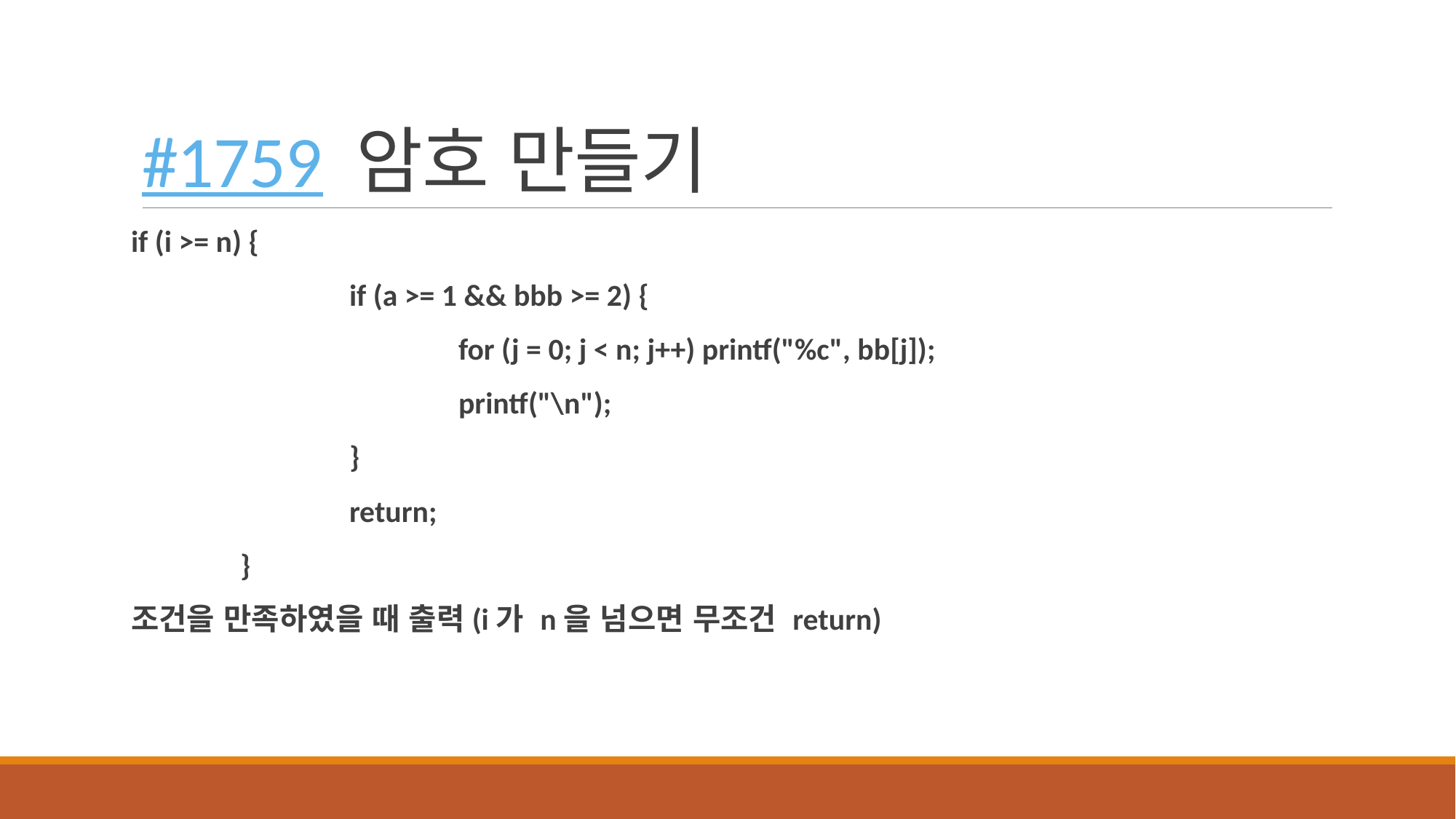

# #1759 암호 만들기
if (i >= n) {
		if (a >= 1 && bbb >= 2) {
			for (j = 0; j < n; j++) printf("%c", bb[j]);
			printf("\n");
		}
		return;
	}
조건을 만족하였을 때 출력(i가 n을 넘으면 무조건 return)